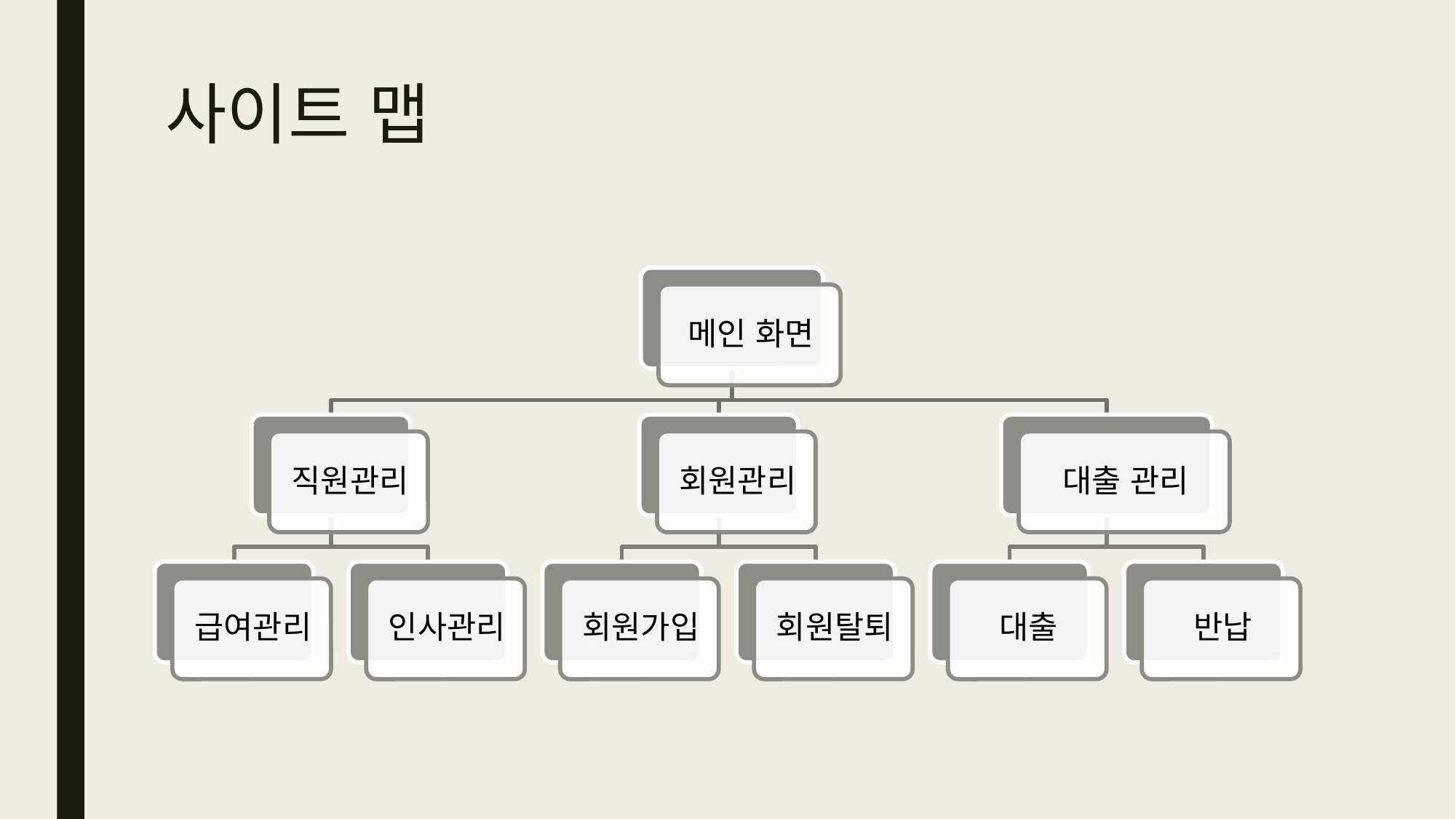

# 사이트 맵
메인 화면
직원관리
급여관리
인사관리
회원관리
회원가입
회원탈퇴
대출 관리
대출
반납